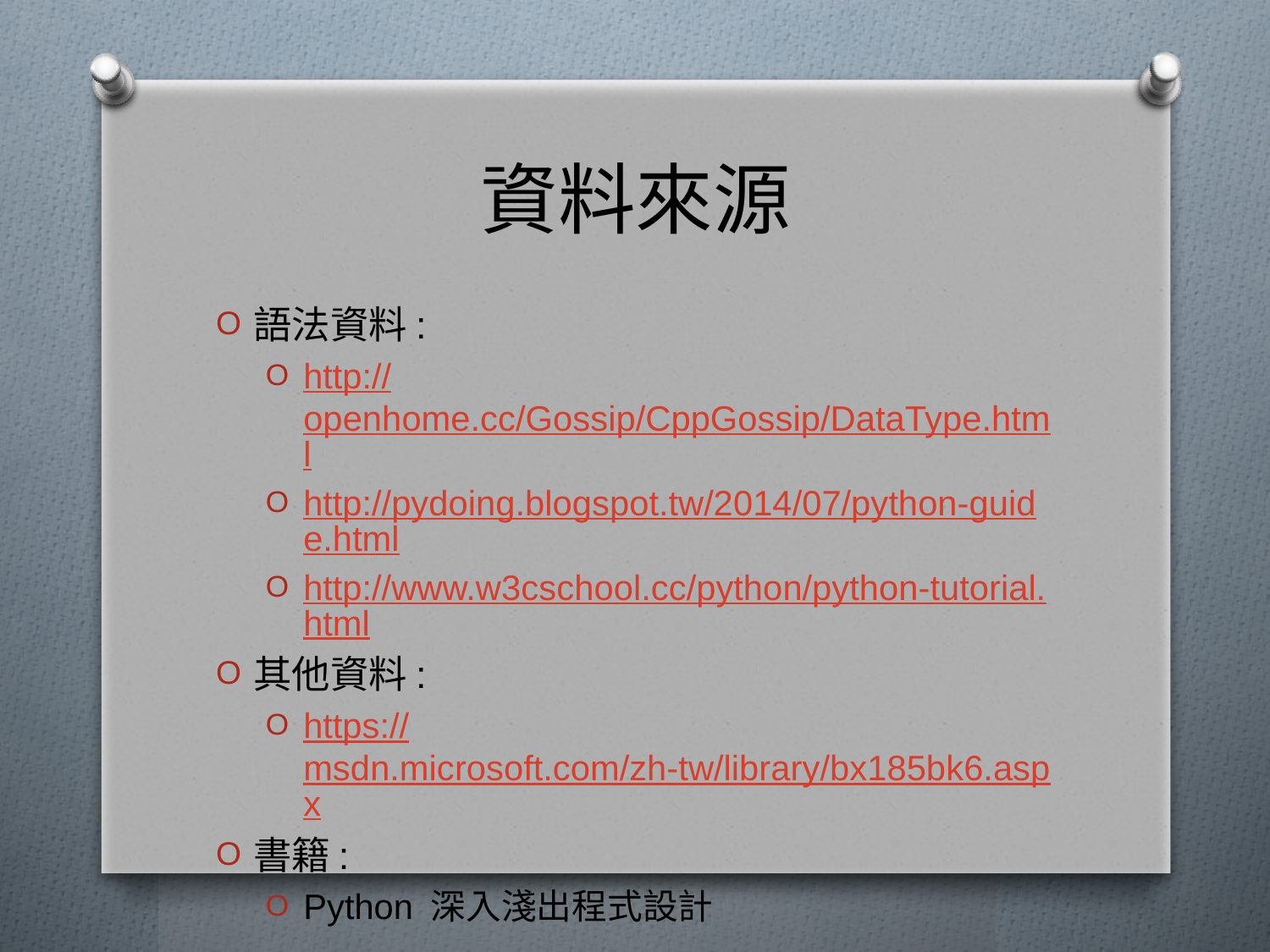

# 資料來源
語法資料:
http://openhome.cc/Gossip/CppGossip/DataType.html
http://pydoing.blogspot.tw/2014/07/python-guide.html
http://www.w3cschool.cc/python/python-tutorial.html
其他資料:
https://msdn.microsoft.com/zh-tw/library/bx185bk6.aspx
書籍:
Python 深入淺出程式設計